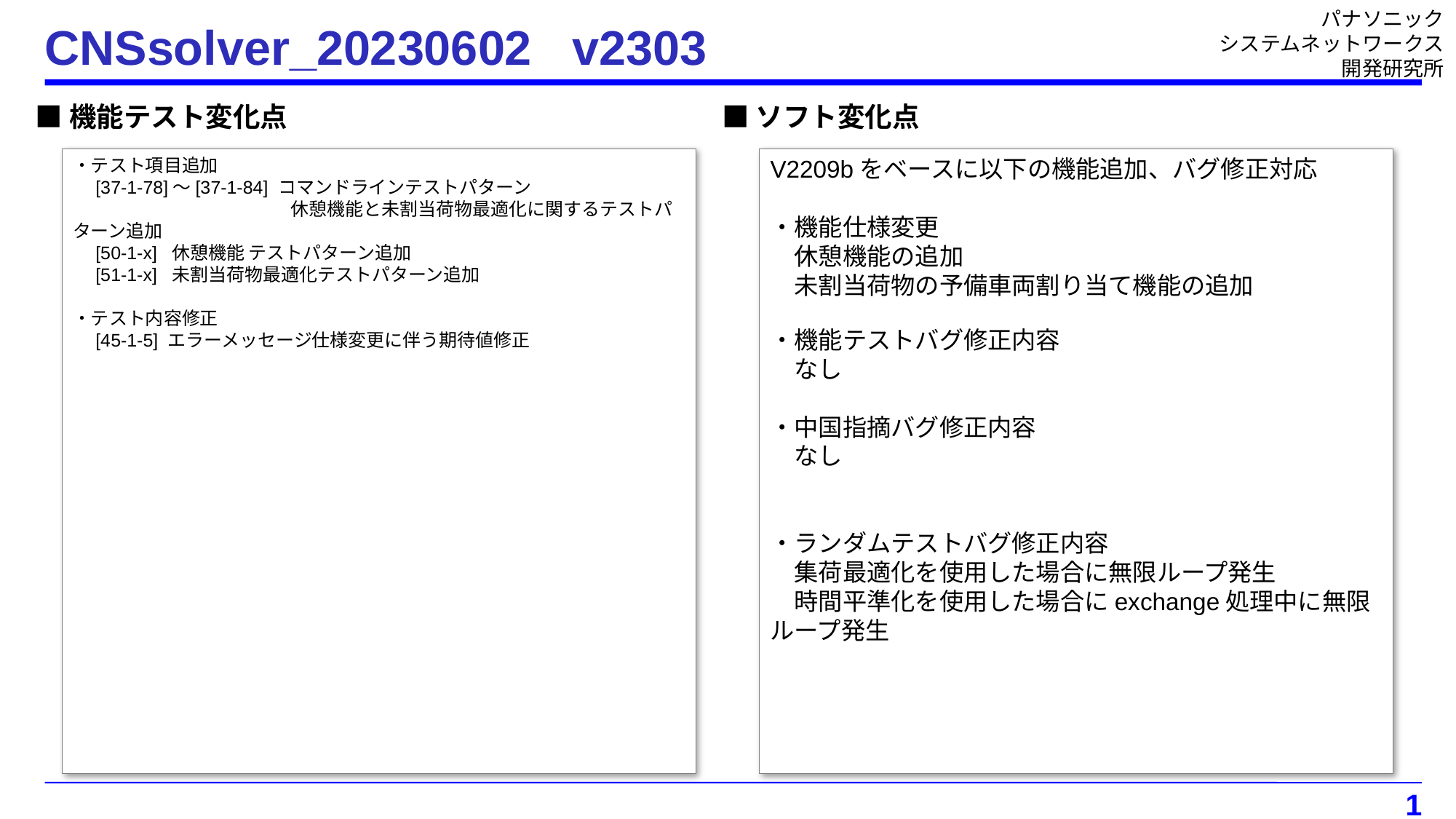

# CNSsolver_20230602   v2303
■機能テスト変化点
■ソフト変化点
・テスト項目追加
　[37-1-78]～[37-1-84] コマンドラインテストパターン
　　　　　　　　　　　　休憩機能と未割当荷物最適化に関するテストパターン追加
　[50-1-x]  休憩機能 テストパターン追加
　[51-1-x]  未割当荷物最適化テストパターン追加

・テスト内容修正
　[45-1-5] エラーメッセージ仕様変更に伴う期待値修正

V2209bをベースに以下の機能追加、バグ修正対応
・機能仕様変更
　休憩機能の追加
　未割当荷物の予備車両割り当て機能の追加

・機能テストバグ修正内容
　なし

・中国指摘バグ修正内容
　なし

・ランダムテストバグ修正内容
　集荷最適化を使用した場合に無限ループ発生
　時間平準化を使用した場合にexchange処理中に無限ループ発生